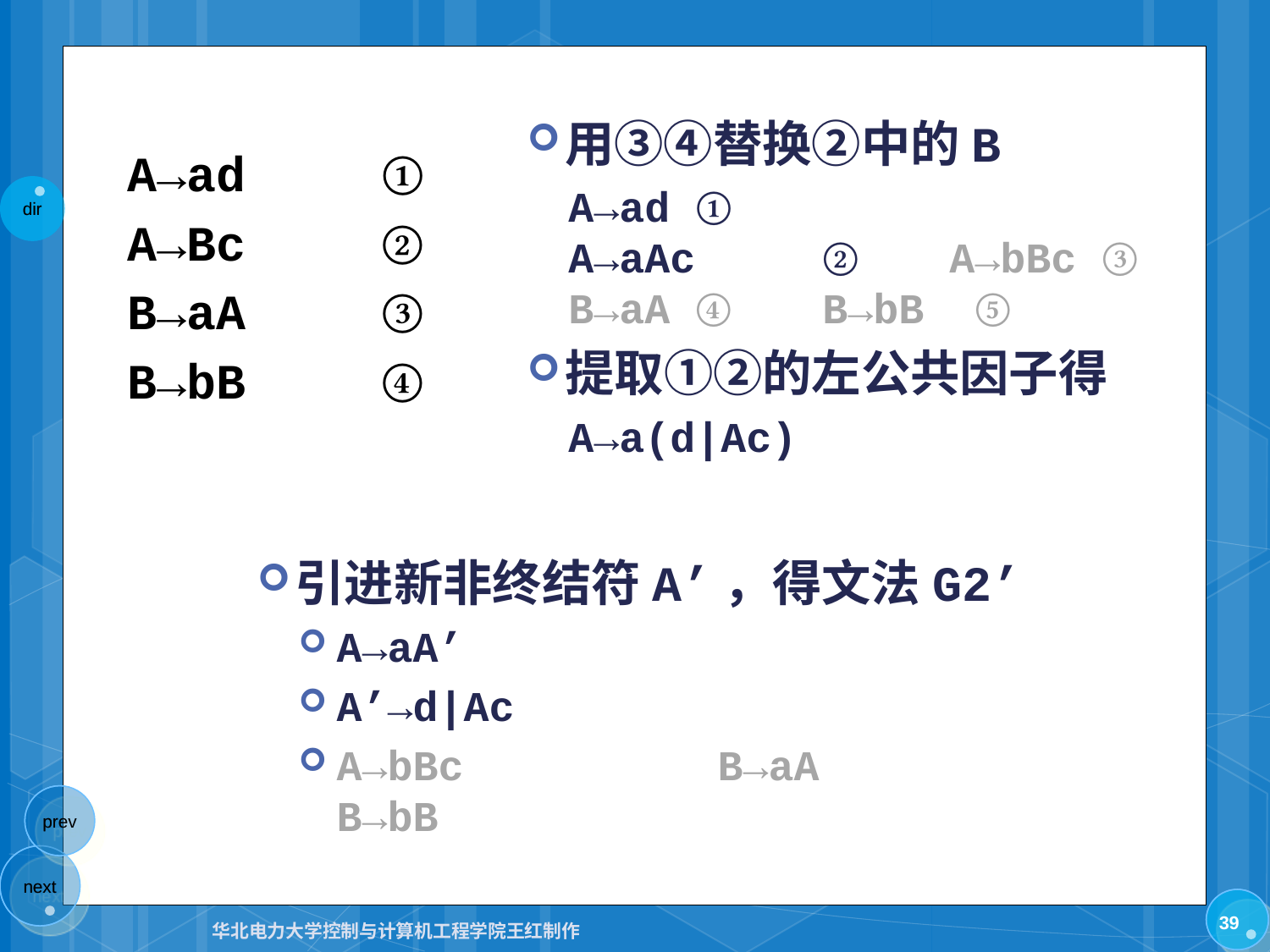

用③④替换②中的B
A→ad	①
A→aAc	② 	A→bBc ③
B→aA	④ 	B→bB  ⑤
提取①②的左公共因子得
A→a(d|Ac)
A→ad 	①
A→Bc 	②
B→aA 	③
B→bB		④
引进新非终结符A’，得文法G2’
A→aA’
A’→d|Ac
A→bBc		B→aA		B→bB
39
华北电力大学控制与计算机工程学院王红制作